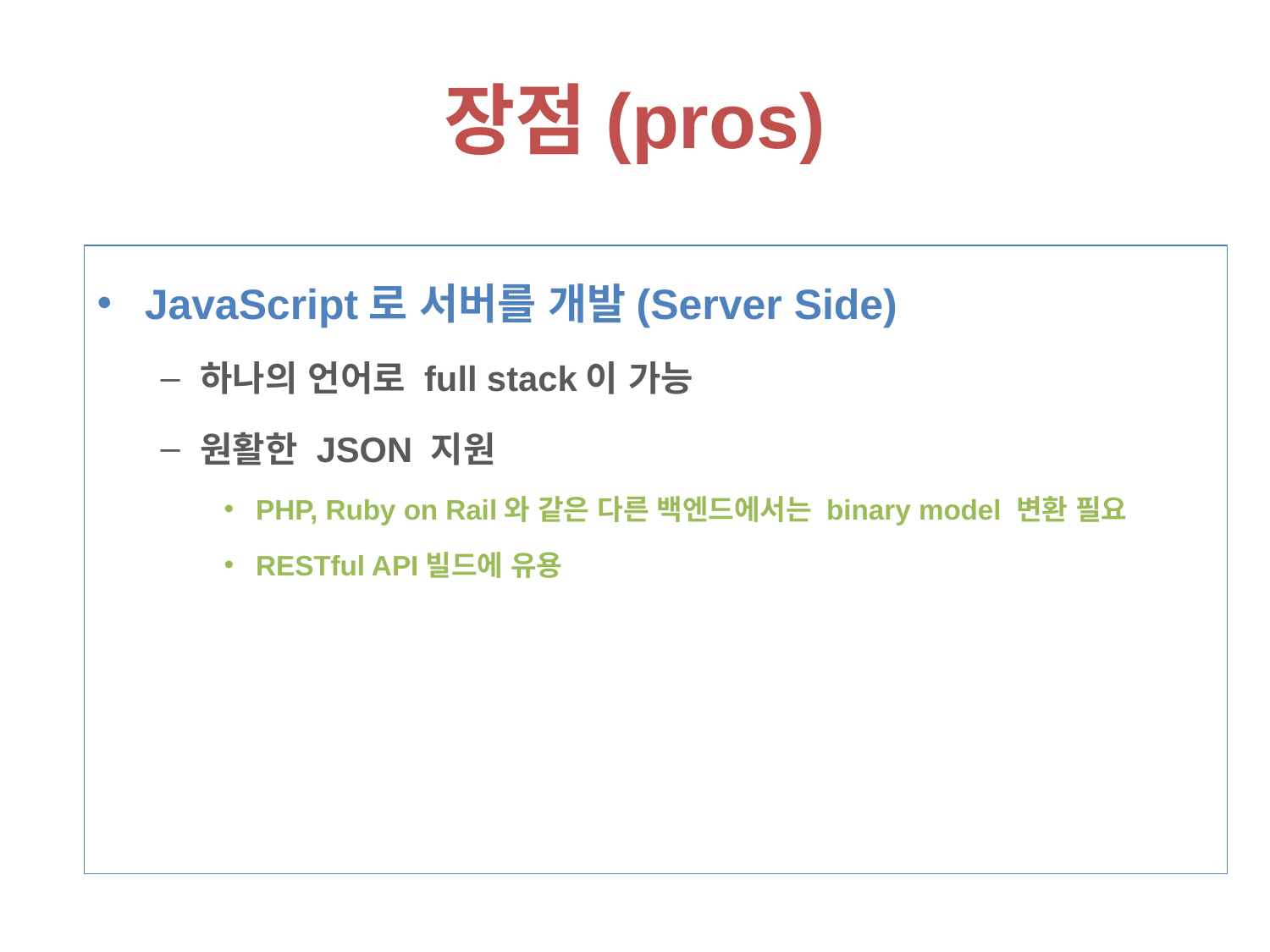

장점(pros)
JavaScript로 서버를 개발(Server Side)
하나의 언어로 full stack이 가능
원활한 JSON 지원
PHP, Ruby on Rail와 같은 다른 백엔드에서는 binary model 변환 필요
RESTful API빌드에 유용